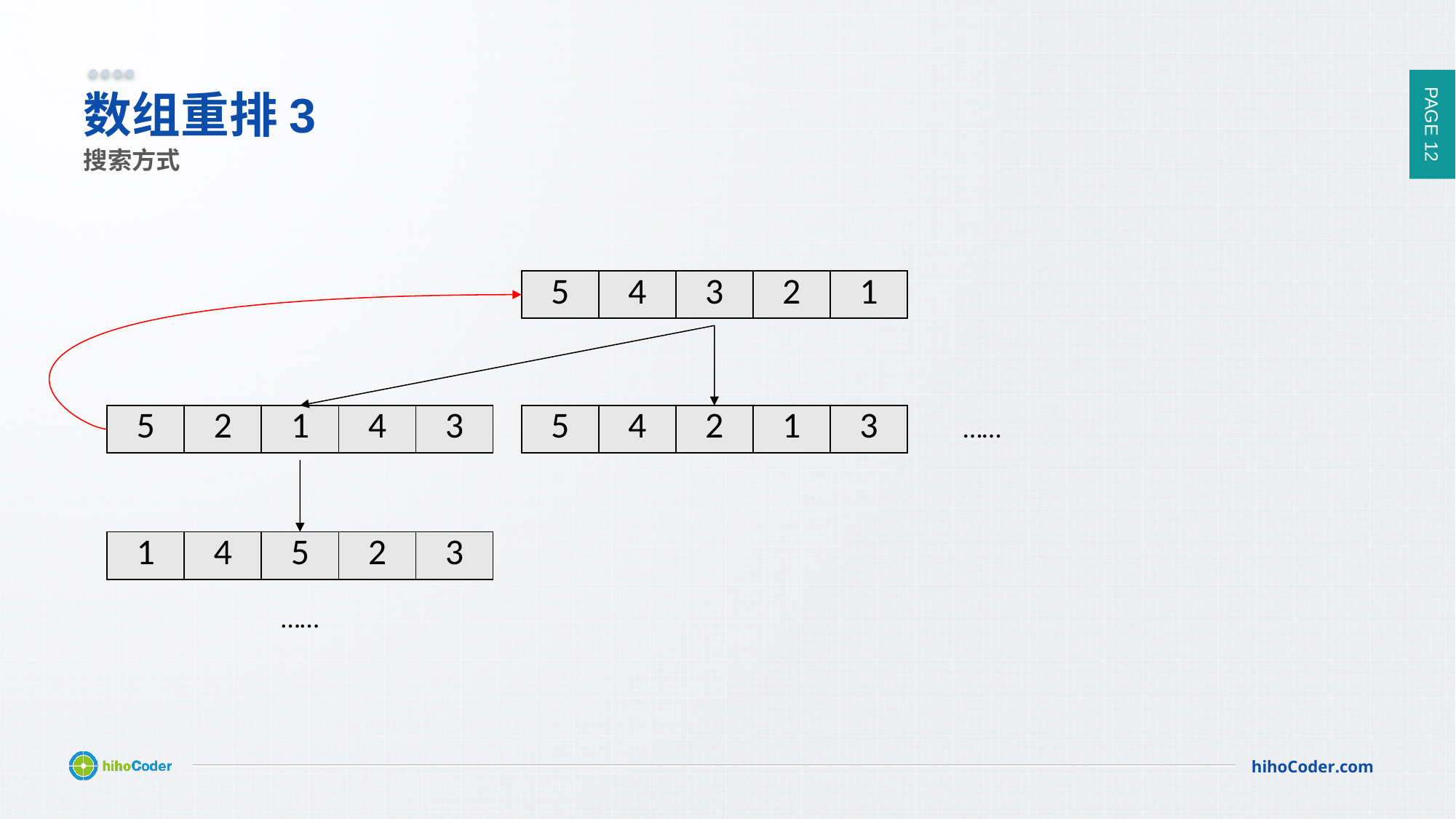

# 数组重排3
搜索方式
| 5 | 4 | 3 | 2 | 1 |
| --- | --- | --- | --- | --- |
| 5 | 2 | 1 | 4 | 3 |
| --- | --- | --- | --- | --- |
| 5 | 4 | 2 | 1 | 3 |
| --- | --- | --- | --- | --- |
……
| 1 | 4 | 5 | 2 | 3 |
| --- | --- | --- | --- | --- |
……